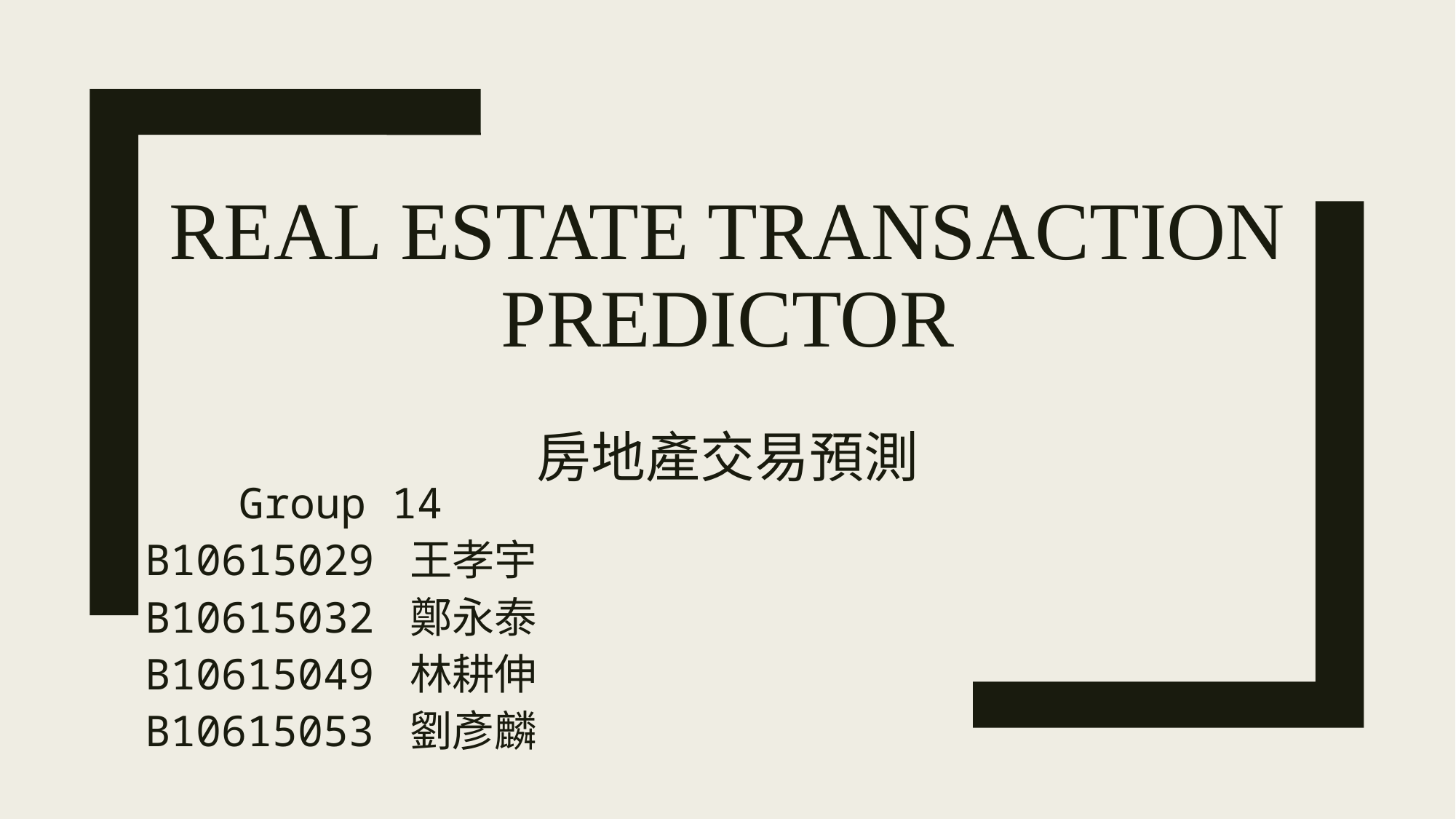

# Real Estate Transaction Predictor
房地產交易預測
Group 14
B10615029 王孝宇
B10615032 鄭永泰
B10615049 林耕伸
B10615053 劉彥麟